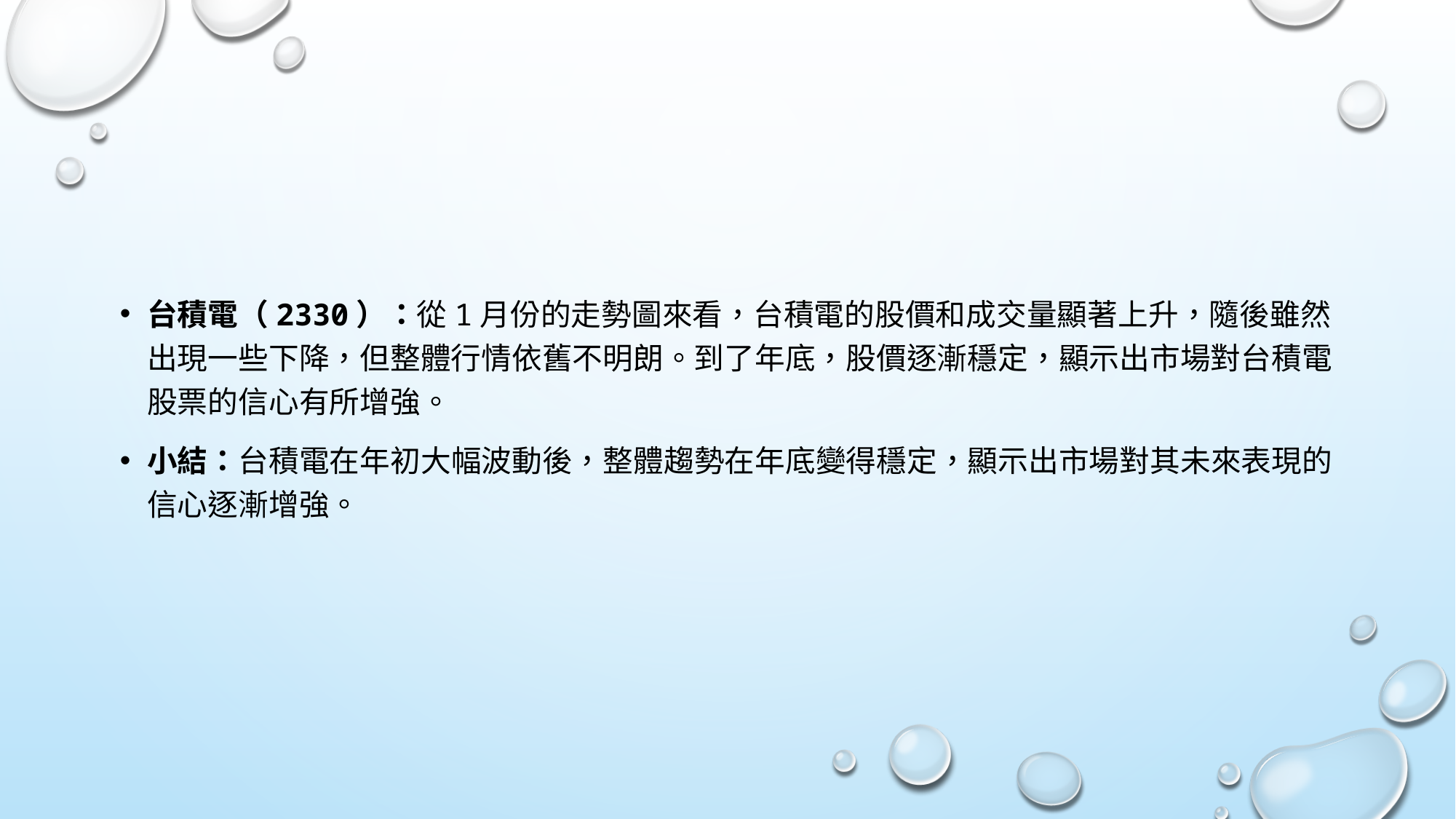

台積電（2330）：從1月份的走勢圖來看，台積電的股價和成交量顯著上升，隨後雖然出現一些下降，但整體行情依舊不明朗。到了年底，股價逐漸穩定，顯示出市場對台積電股票的信心有所增強。
小結：台積電在年初大幅波動後，整體趨勢在年底變得穩定，顯示出市場對其未來表現的信心逐漸增強。